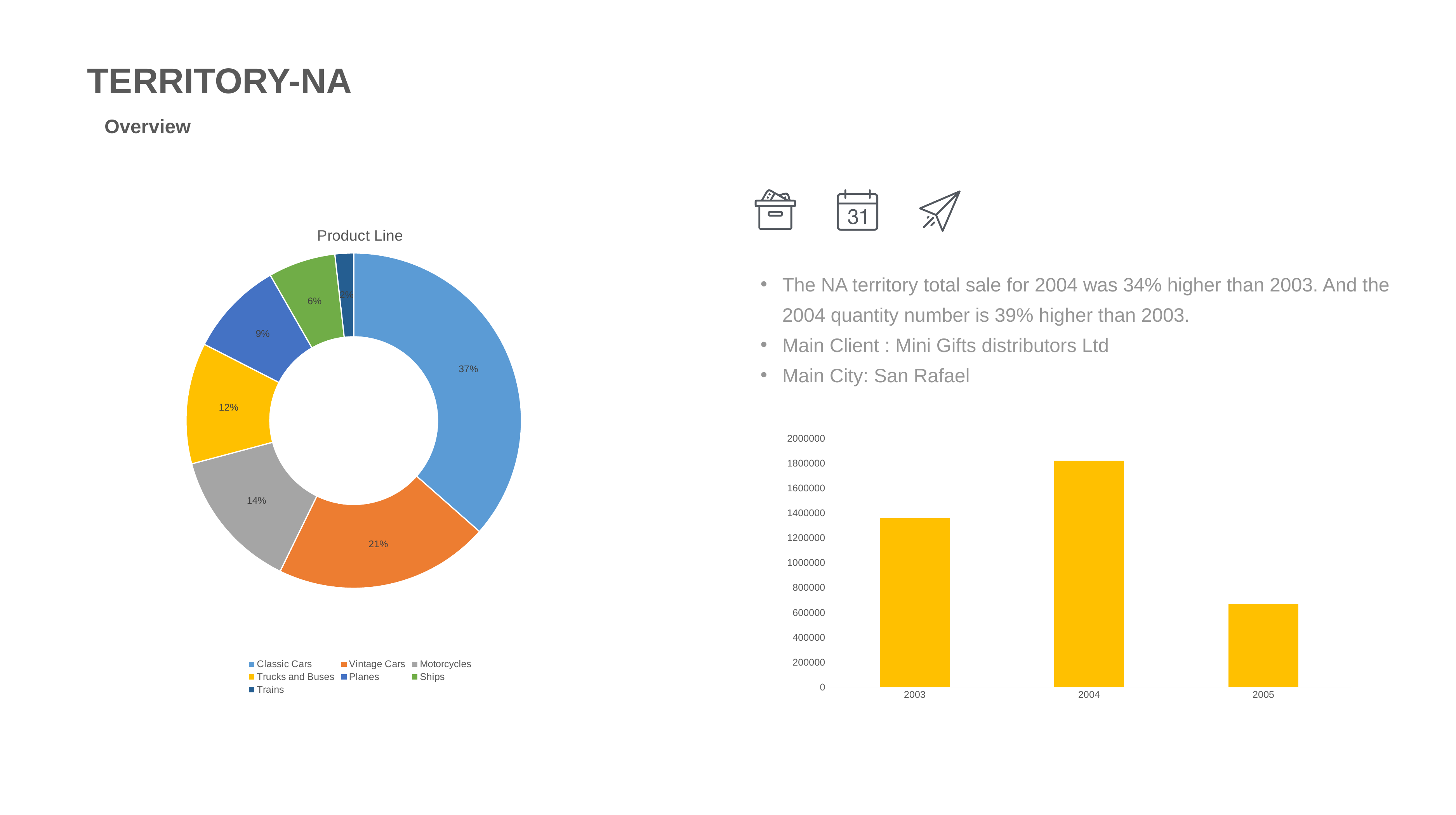

TERRITORY-NA
Overview

### Chart: Product Line

| Category | 销售额 |
|---|---|
| Classic Cars | 1406261.0 |
| Vintage Cars | 798269.0 |
| Motorcycles | 524549.0 |
| Trucks and Buses | 449788.0 |
| Planes | 353943.0 |
| Ships | 249997.0 |
| Trains | 69254.0 |
The NA territory total sale for 2004 was 34% higher than 2003. And the 2004 quantity number is 39% higher than 2003.
Main Client : Mini Gifts distributors Ltd
Main City: San Rafael

### Chart

| Category | object 1 |
|---|---|
| 2003 | 1359757.0 |
| 2004 | 1821247.0 |
| 2005 | 671057.0 |